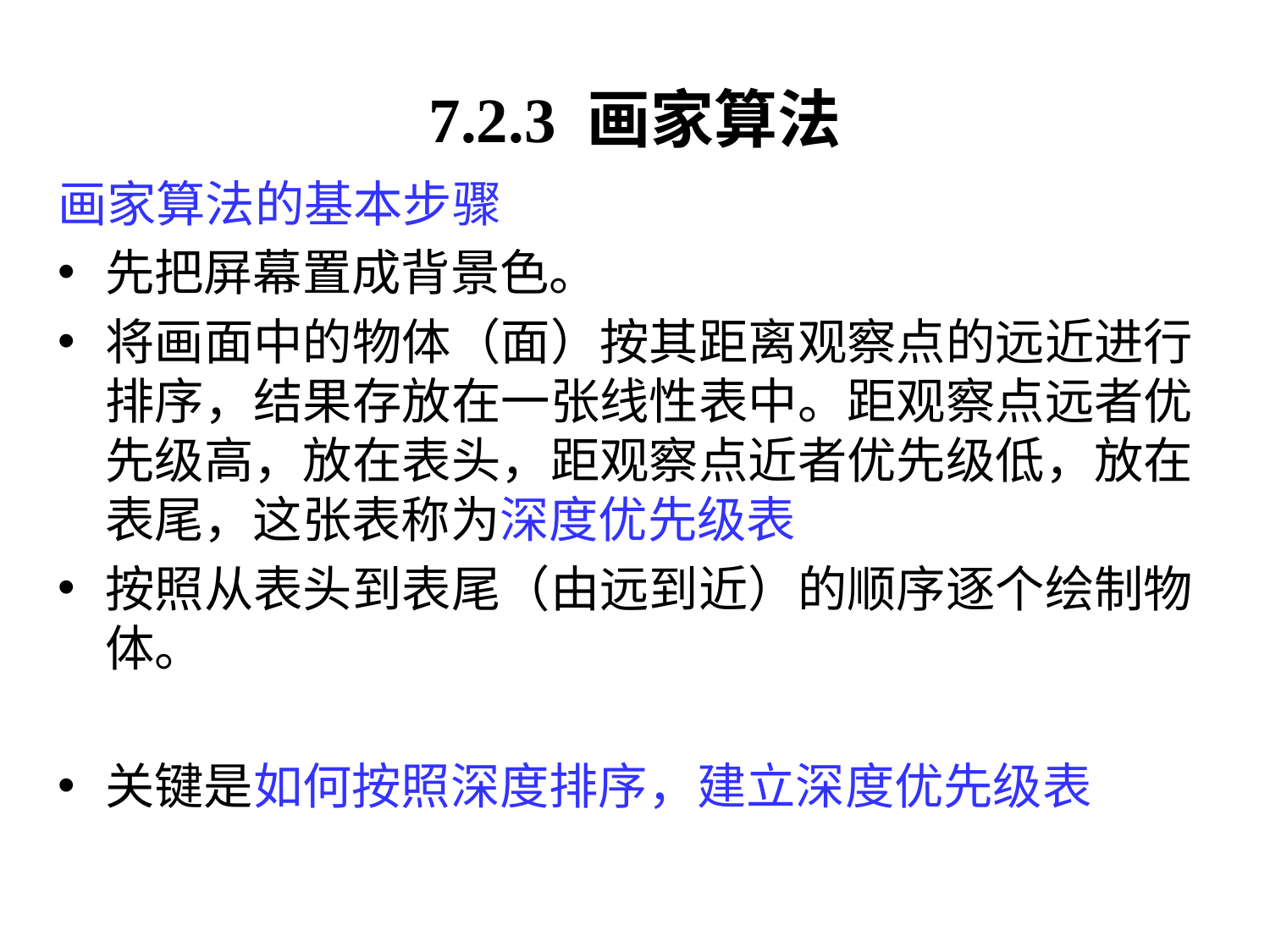

# 7.2.3 画家算法
画家算法的基本步骤
先把屏幕置成背景色。
将画面中的物体（面）按其距离观察点的远近进行排序，结果存放在一张线性表中。距观察点远者优先级高，放在表头，距观察点近者优先级低，放在表尾，这张表称为深度优先级表
按照从表头到表尾（由远到近）的顺序逐个绘制物体。

关键是如何按照深度排序，建立深度优先级表